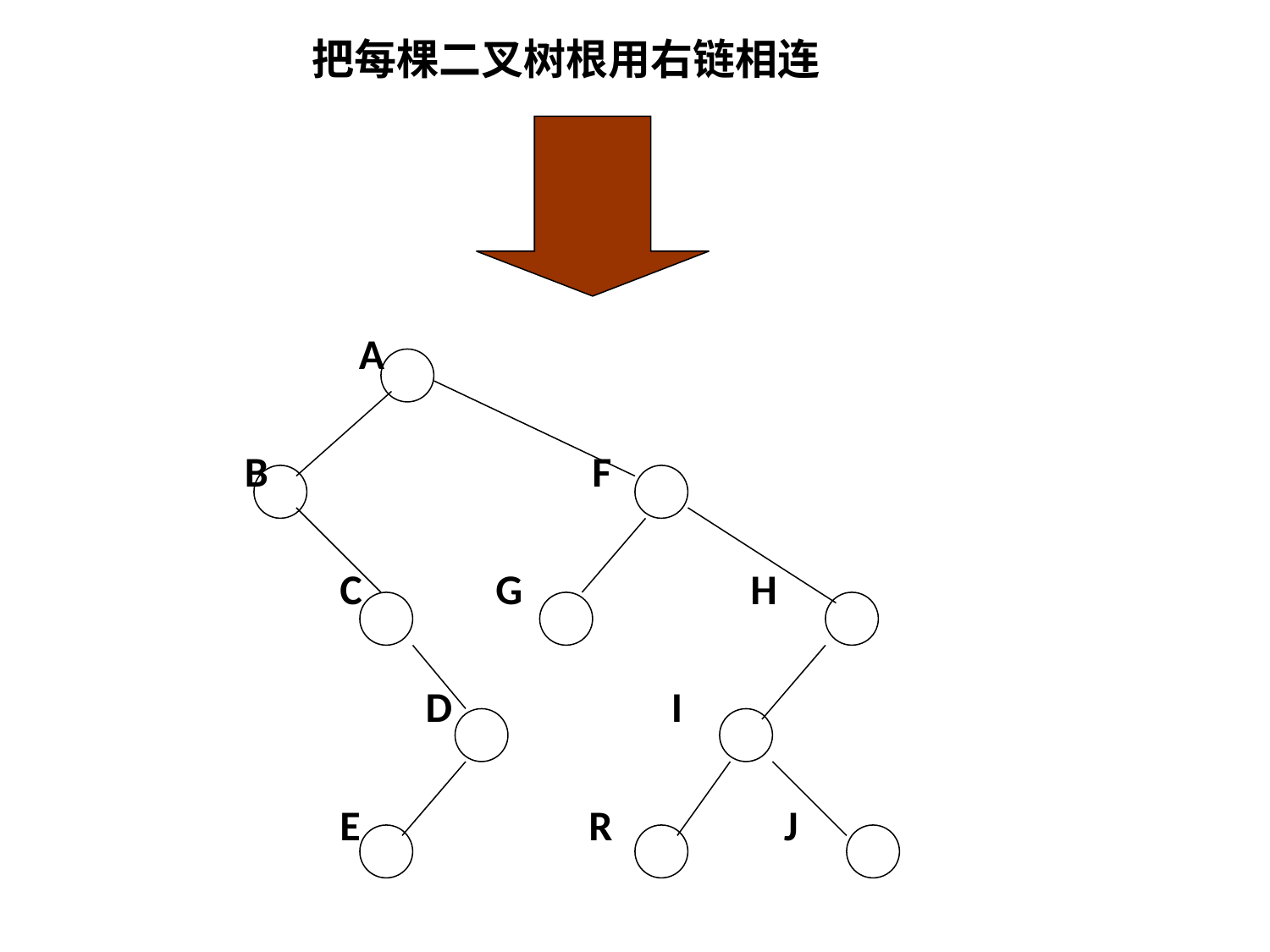

把每棵二叉树根用右链相连

                                 A

                     B                                  F

                               C              G                        H

                                        D                       I

                               E                        R                  J